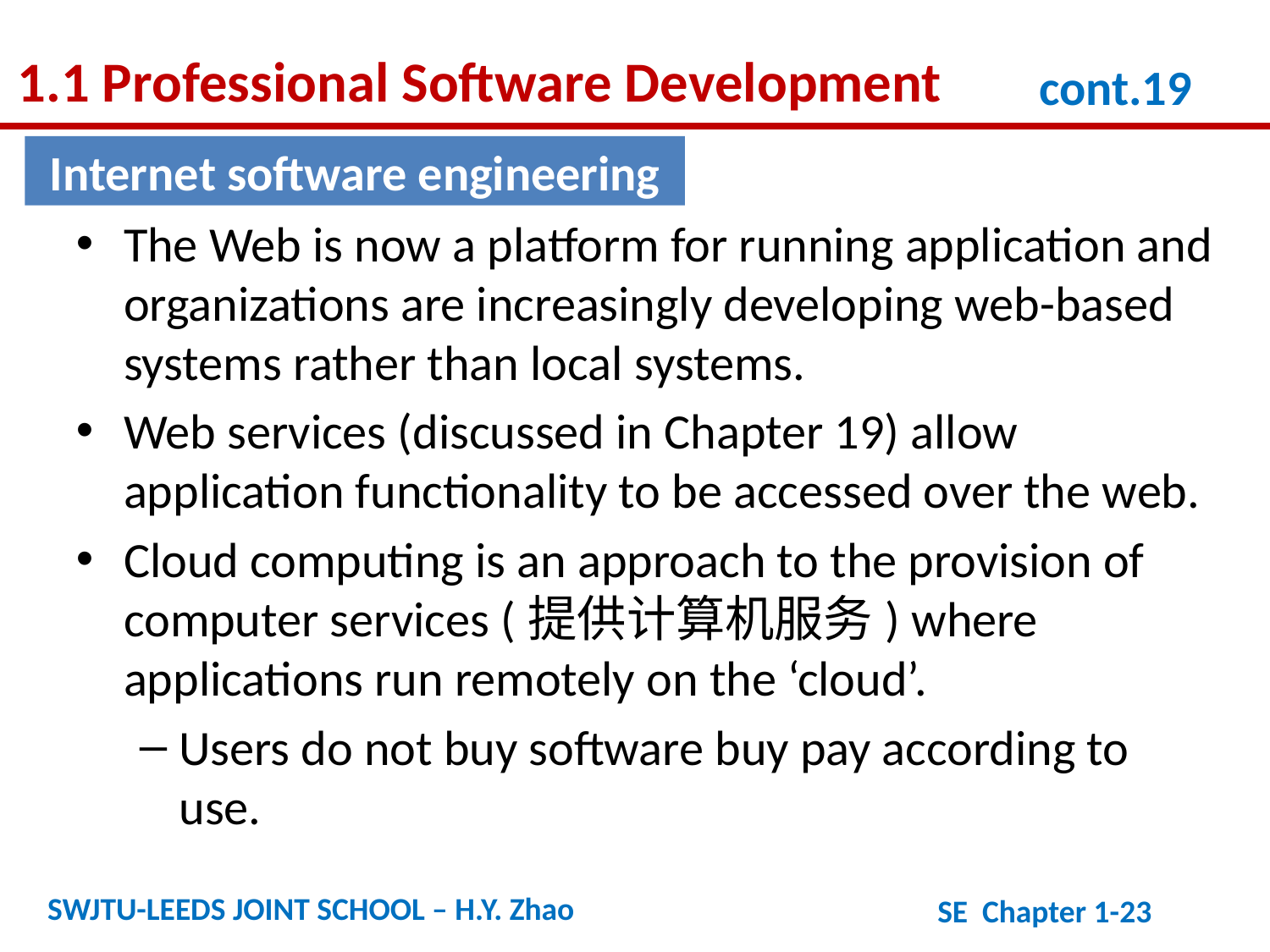

1.1 Professional Software Development
cont.19
Internet software engineering
The Web is now a platform for running application and organizations are increasingly developing web-based systems rather than local systems.
Web services (discussed in Chapter 19) allow application functionality to be accessed over the web.
Cloud computing is an approach to the provision of computer services (提供计算机服务) where applications run remotely on the ‘cloud’.
Users do not buy software buy pay according to use.
SWJTU-LEEDS JOINT SCHOOL – H.Y. Zhao
SE  Chapter 1-23